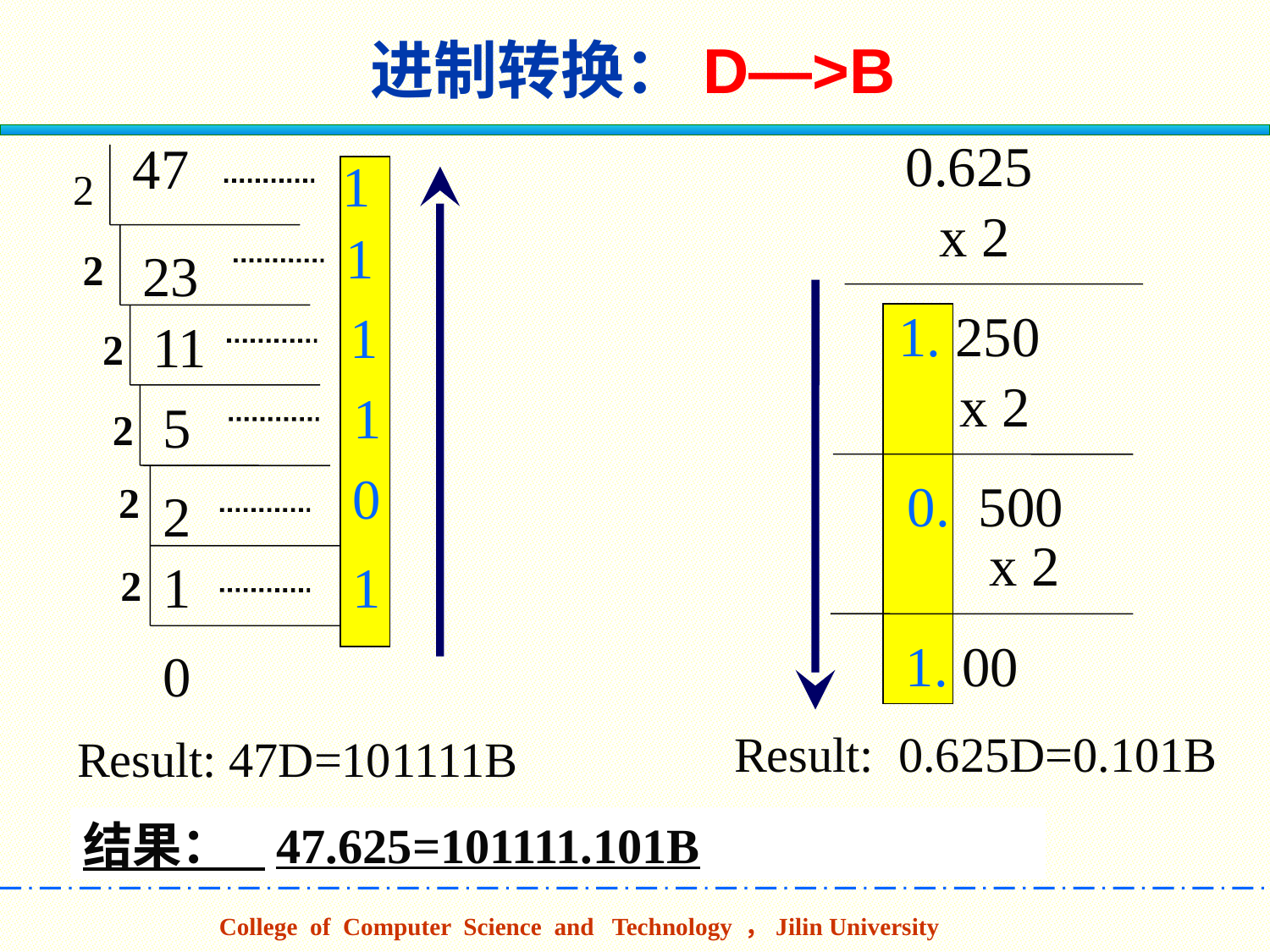

# 进制转换：D—>B
0.625
47

2
1

x 2

1. 250
1

23
2

1

11
2
x 2
0.  500

1

5
2
0

2
2
x 2

1. 00
1

2
1

0
Result:  0.625D=0.101B
Result: 47D=101111B
结果：   47.625=101111.101B